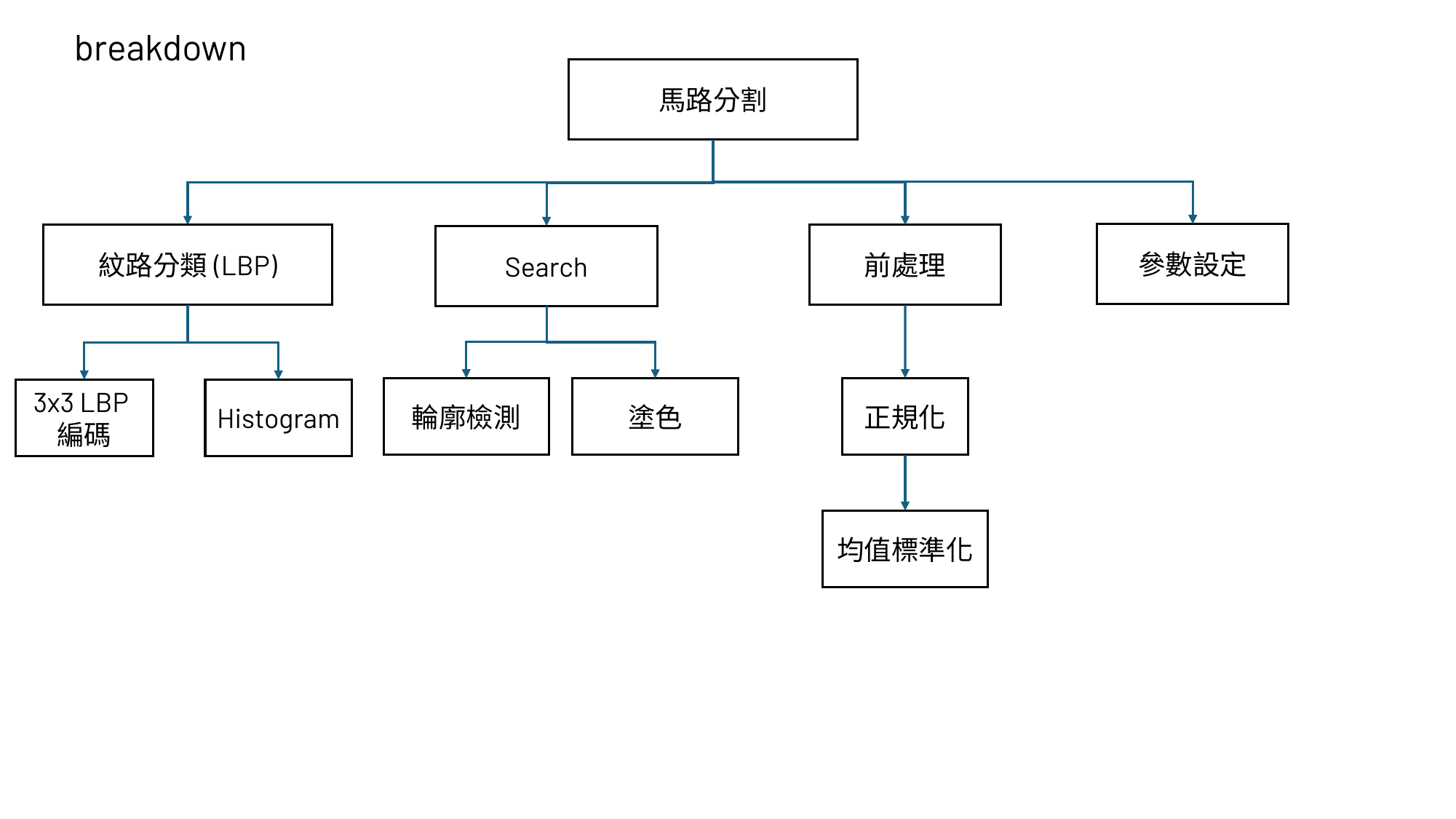

breakdown
馬路分割
參數設定
前處理
紋路分類(LBP)
Search
輪廓檢測
正規化
塗色
Histogram
3x3 LBP編碼
均值標準化